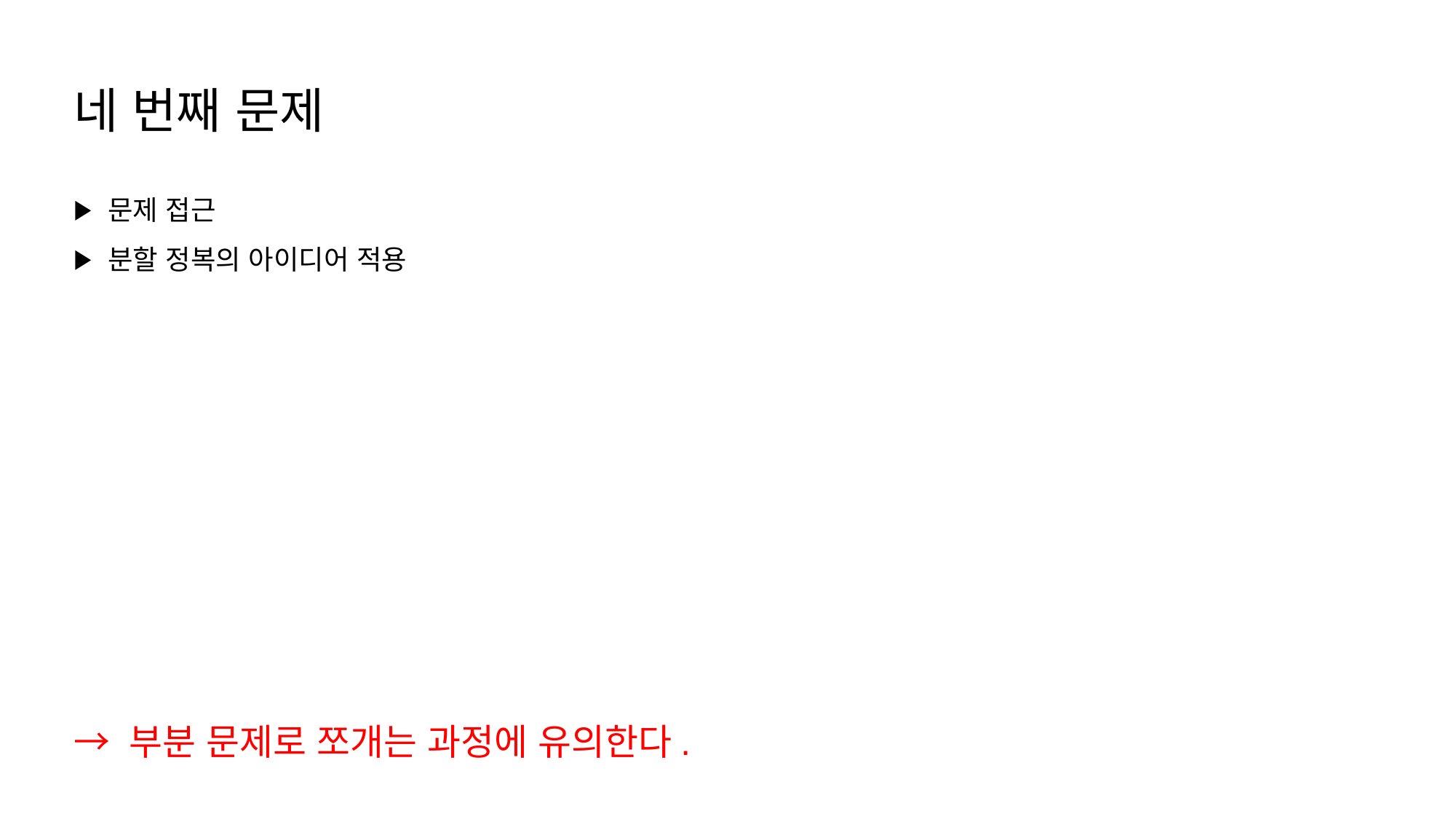

네 번째 문제
문제 접근
분할 정복의 아이디어 적용
→ 부분 문제로 쪼개는 과정에 유의한다.